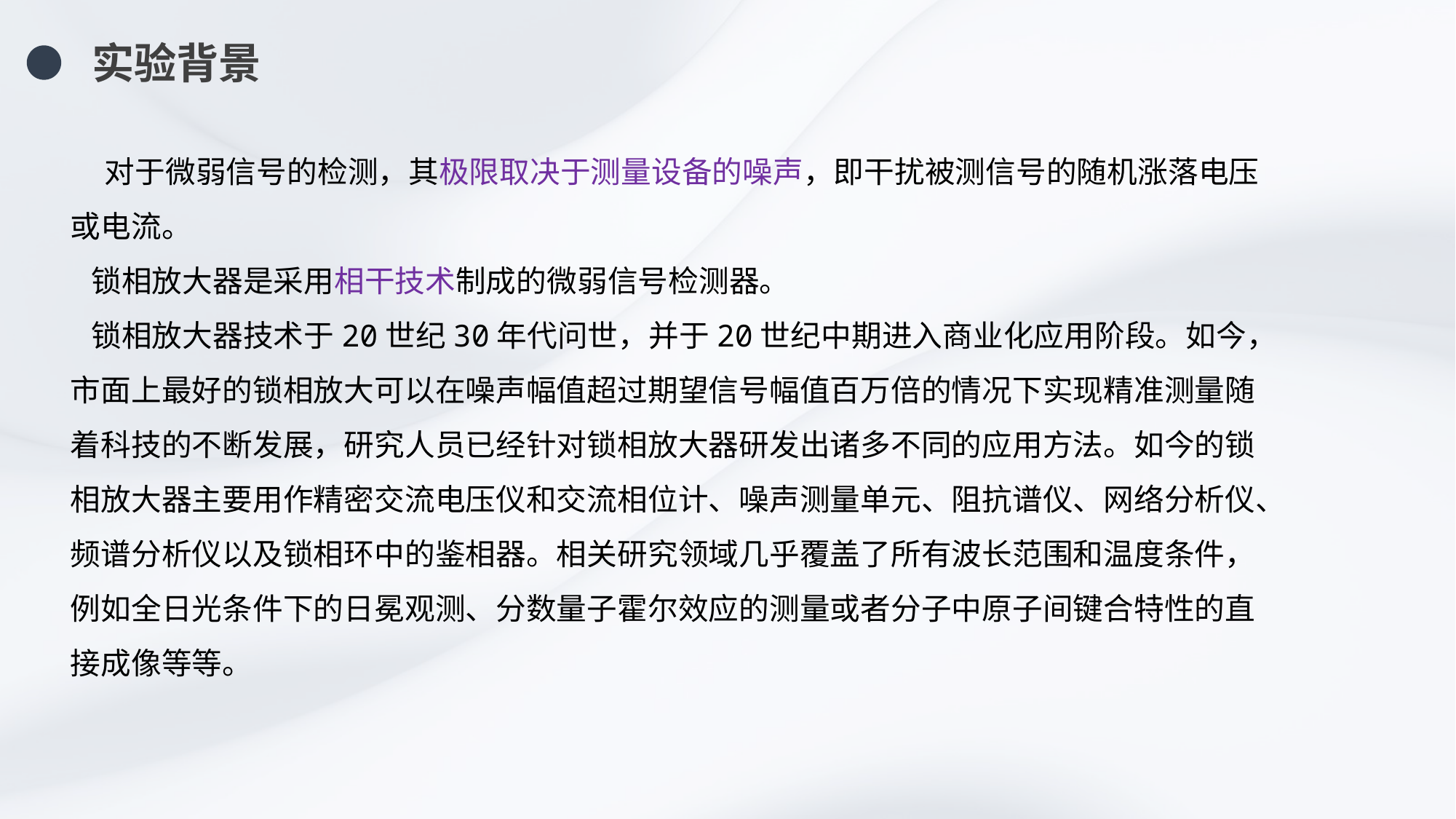

实验背景
    对于微弱信号的检测，其极限取决于测量设备的噪声，即干扰被测信号的随机涨落电压或电流。
  锁相放大器是采用相干技术制成的微弱信号检测器。
  锁相放大器技术于20世纪30年代问世，并于20世纪中期进入商业化应用阶段。如今，市面上最好的锁相放大可以在噪声幅值超过期望信号幅值百万倍的情况下实现精准测量随着科技的不断发展，研究人员已经针对锁相放大器研发出诸多不同的应用方法。如今的锁相放大器主要用作精密交流电压仪和交流相位计、噪声测量单元、阻抗谱仪、网络分析仪、频谱分析仪以及锁相环中的鉴相器。相关研究领域几乎覆盖了所有波长范围和温度条件，例如全日光条件下的日冕观测、分数量子霍尔效应的测量或者分子中原子间键合特性的直接成像等等。